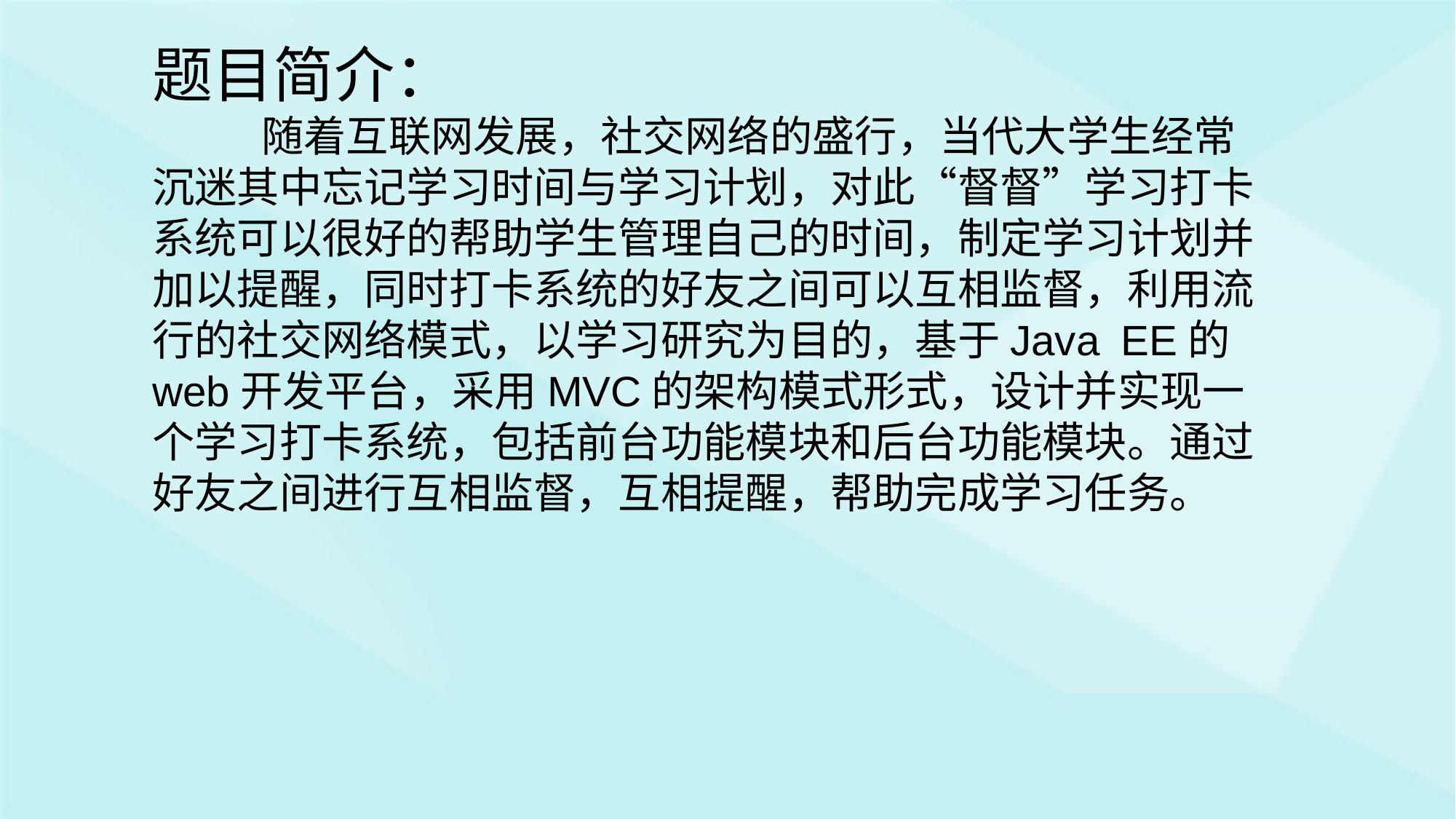

题目简介：
	随着互联网发展，社交网络的盛行，当代大学生经常沉迷其中忘记学习时间与学习计划，对此“督督”学习打卡系统可以很好的帮助学生管理自己的时间，制定学习计划并加以提醒，同时打卡系统的好友之间可以互相监督，利用流行的社交网络模式，以学习研究为目的，基于Java EE的web开发平台，采用MVC的架构模式形式，设计并实现一个学习打卡系统，包括前台功能模块和后台功能模块。通过好友之间进行互相监督，互相提醒，帮助完成学习任务。